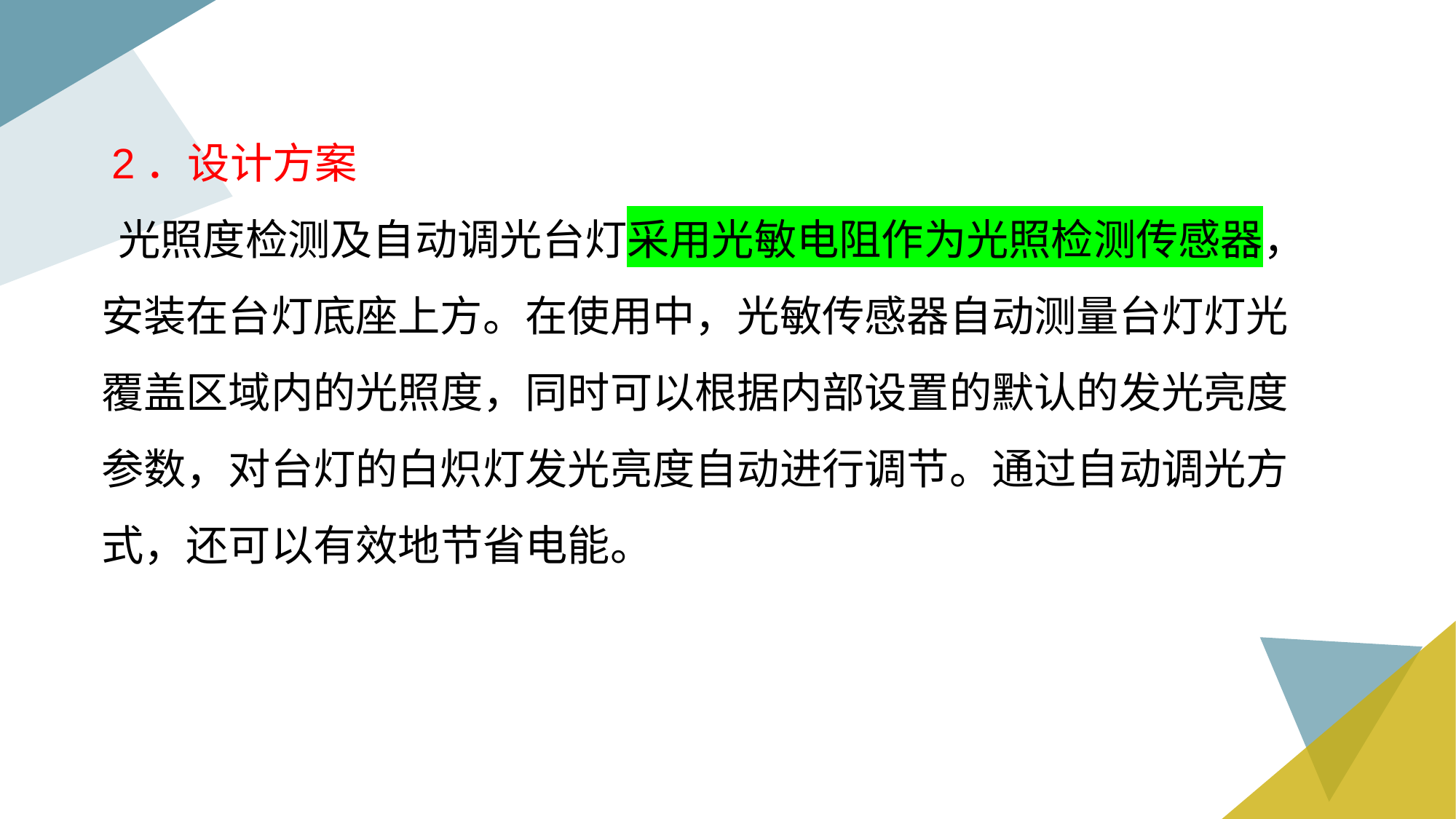

2．设计方案
 光照度检测及自动调光台灯采用光敏电阻作为光照检测传感器，安装在台灯底座上方。在使用中，光敏传感器自动测量台灯灯光覆盖区域内的光照度，同时可以根据内部设置的默认的发光亮度参数，对台灯的白炽灯发光亮度自动进行调节。通过自动调光方式，还可以有效地节省电能。